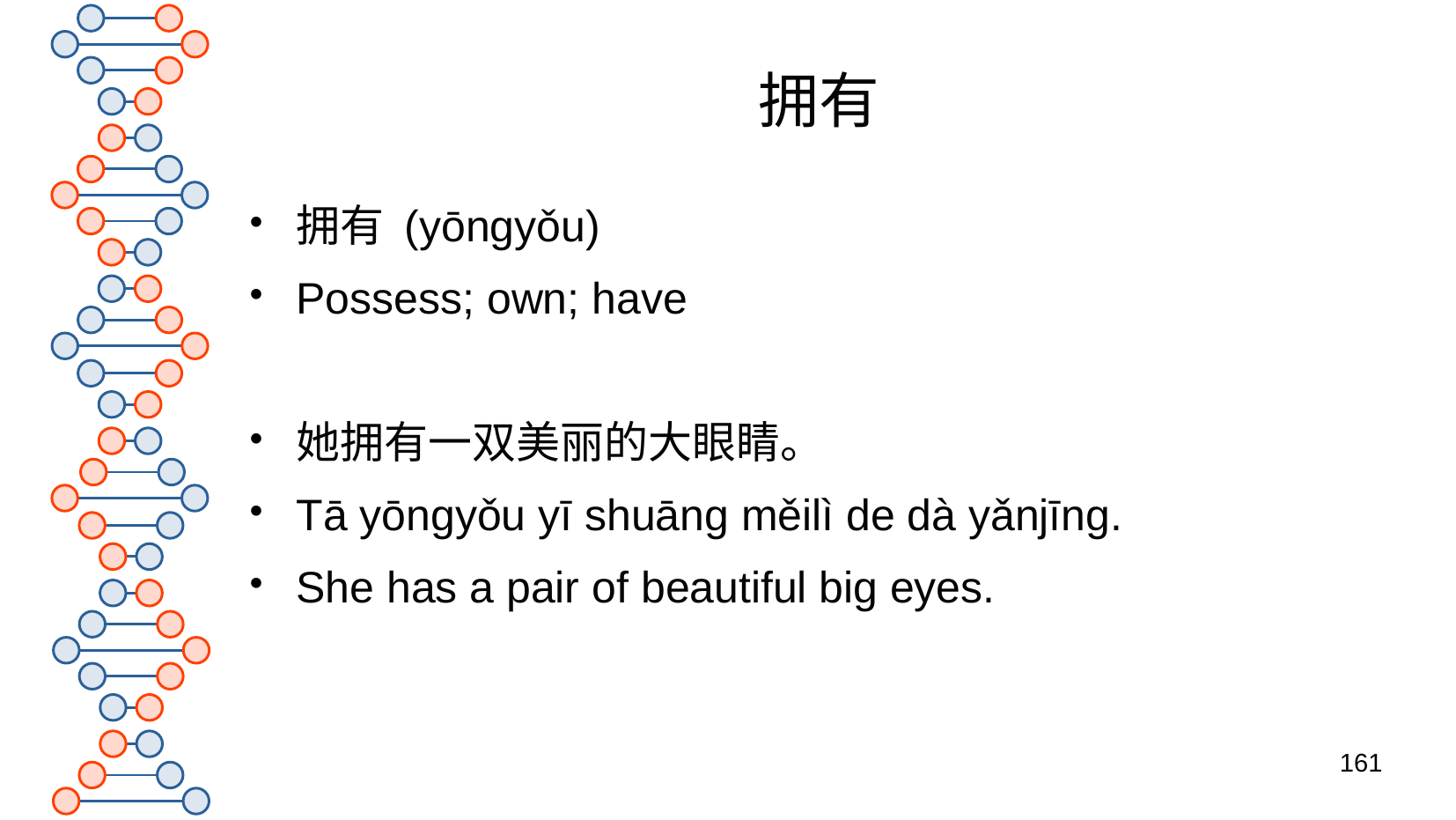

# 拥有
拥有 (yōngyǒu)
Possess; own; have

她拥有一双美丽的大眼睛。
Tā yōngyǒu yī shuāng měilì de dà yǎnjīng.
She has a pair of beautiful big eyes.

161